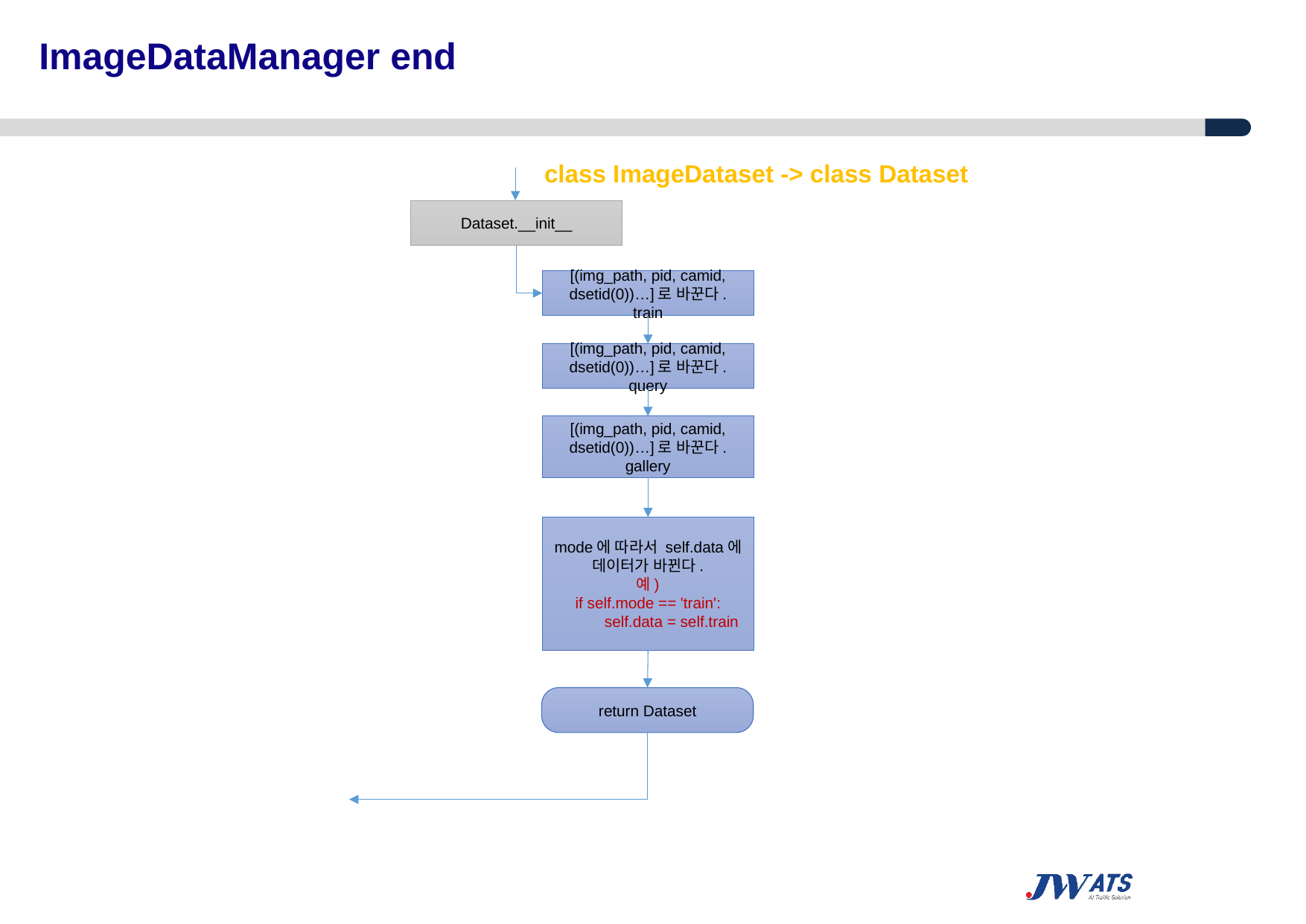

ImageDataManager end
class ImageDataset -> class Dataset
Dataset.__init__
[(img_path, pid, camid, dsetid(0))…]로 바꾼다. train
[(img_path, pid, camid, dsetid(0))…]로 바꾼다. query
[(img_path, pid, camid, dsetid(0))…]로 바꾼다. gallery
mode에 따라서 self.data에 데이터가 바뀐다.
예)
if self.mode == 'train':
           self.data = self.train
return Dataset